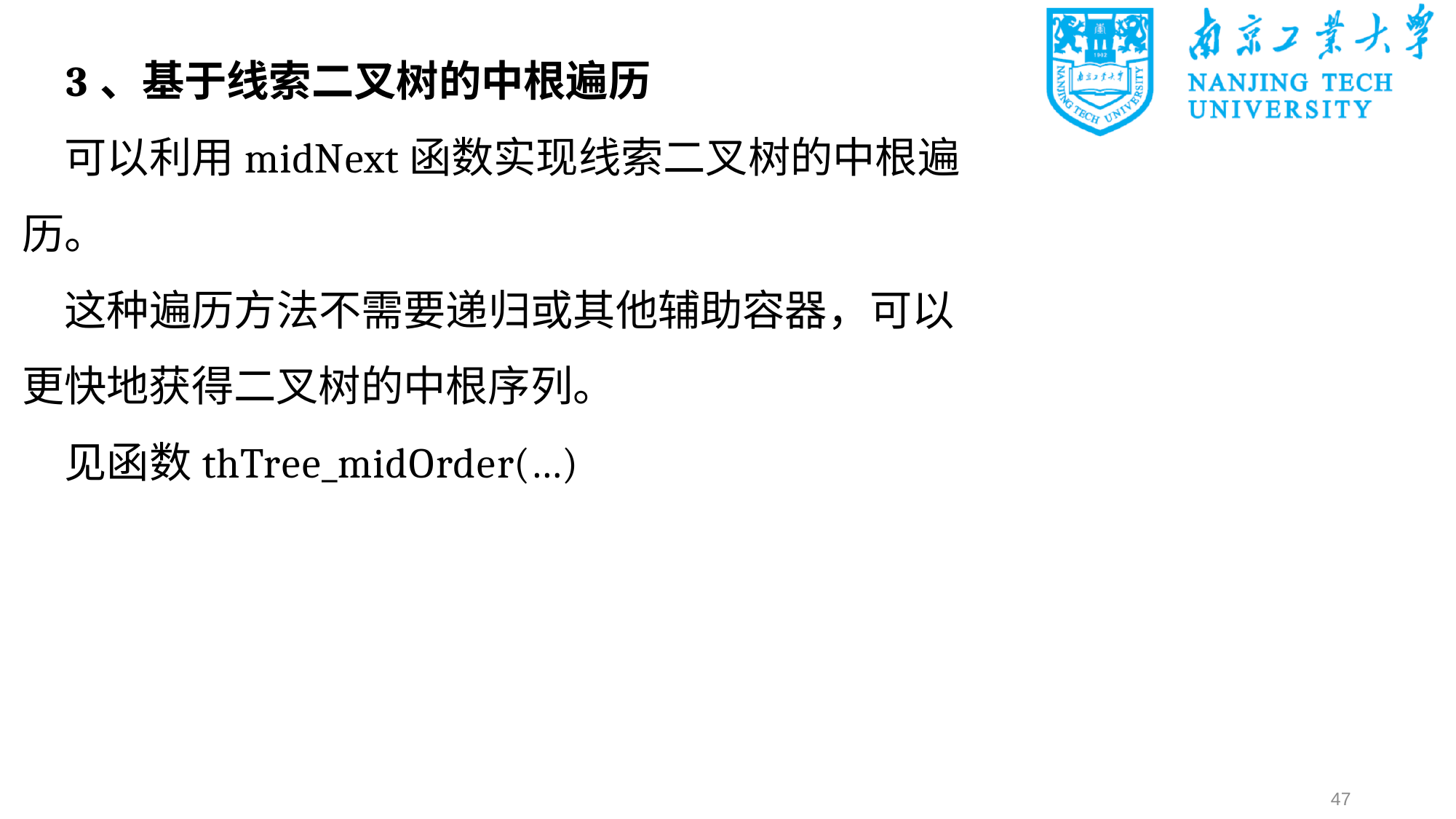

3、基于线索二叉树的中根遍历
可以利用midNext函数实现线索二叉树的中根遍历。
这种遍历方法不需要递归或其他辅助容器，可以更快地获得二叉树的中根序列。
见函数thTree_midOrder(…)
47